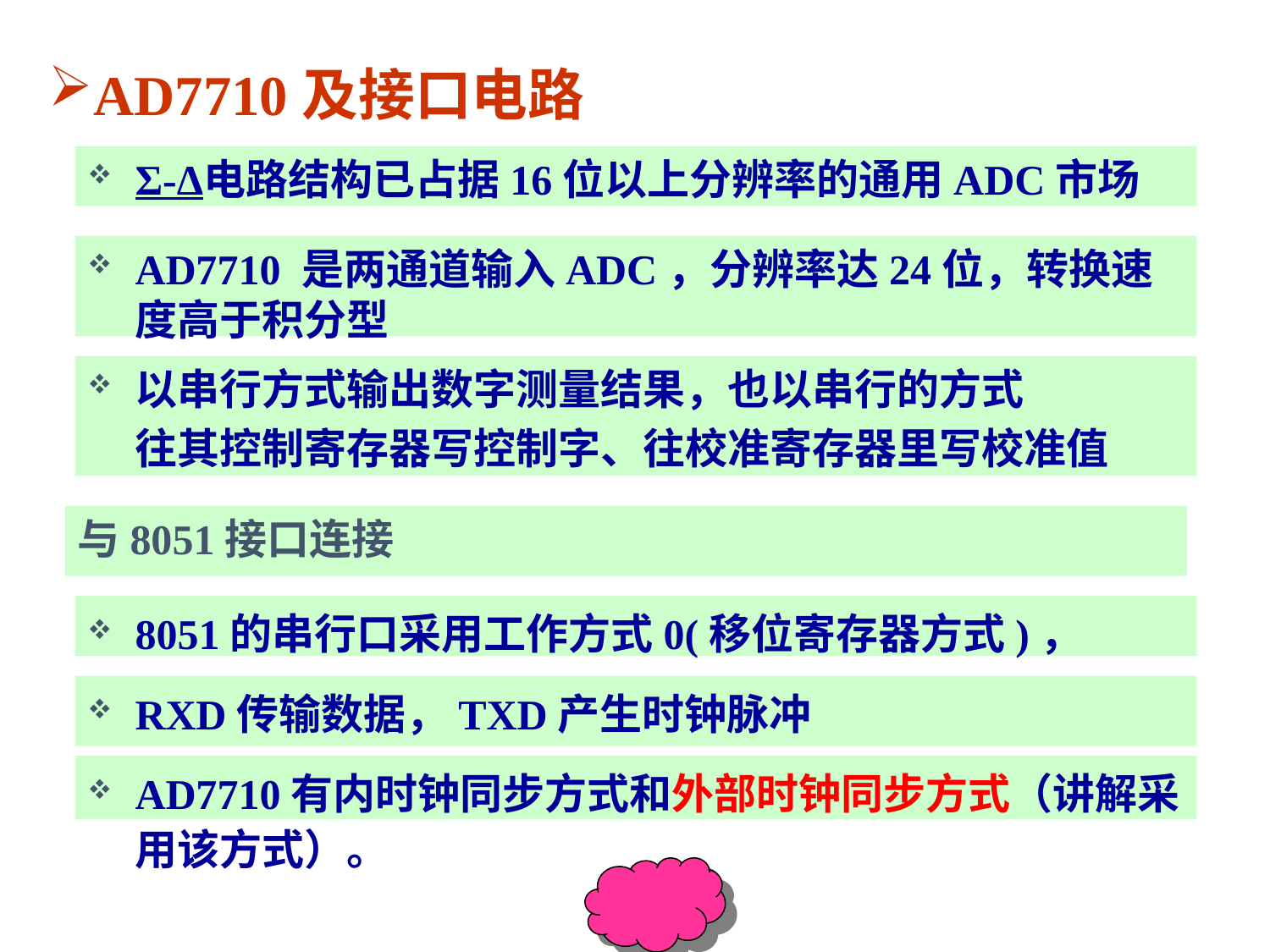

AD7710及接口电路
Σ-Δ电路结构已占据16位以上分辨率的通用ADC市场

AD7710 是两通道输入ADC，分辨率达24位，转换速度高于积分型
以串行方式输出数字测量结果，也以串行的方式
	往其控制寄存器写控制字、往校准寄存器里写校准值

与8051接口连接
8051的串行口采用工作方式0(移位寄存器方式)，
RXD传输数据，TXD产生时钟脉冲
AD7710有内时钟同步方式和外部时钟同步方式（讲解采用该方式）。